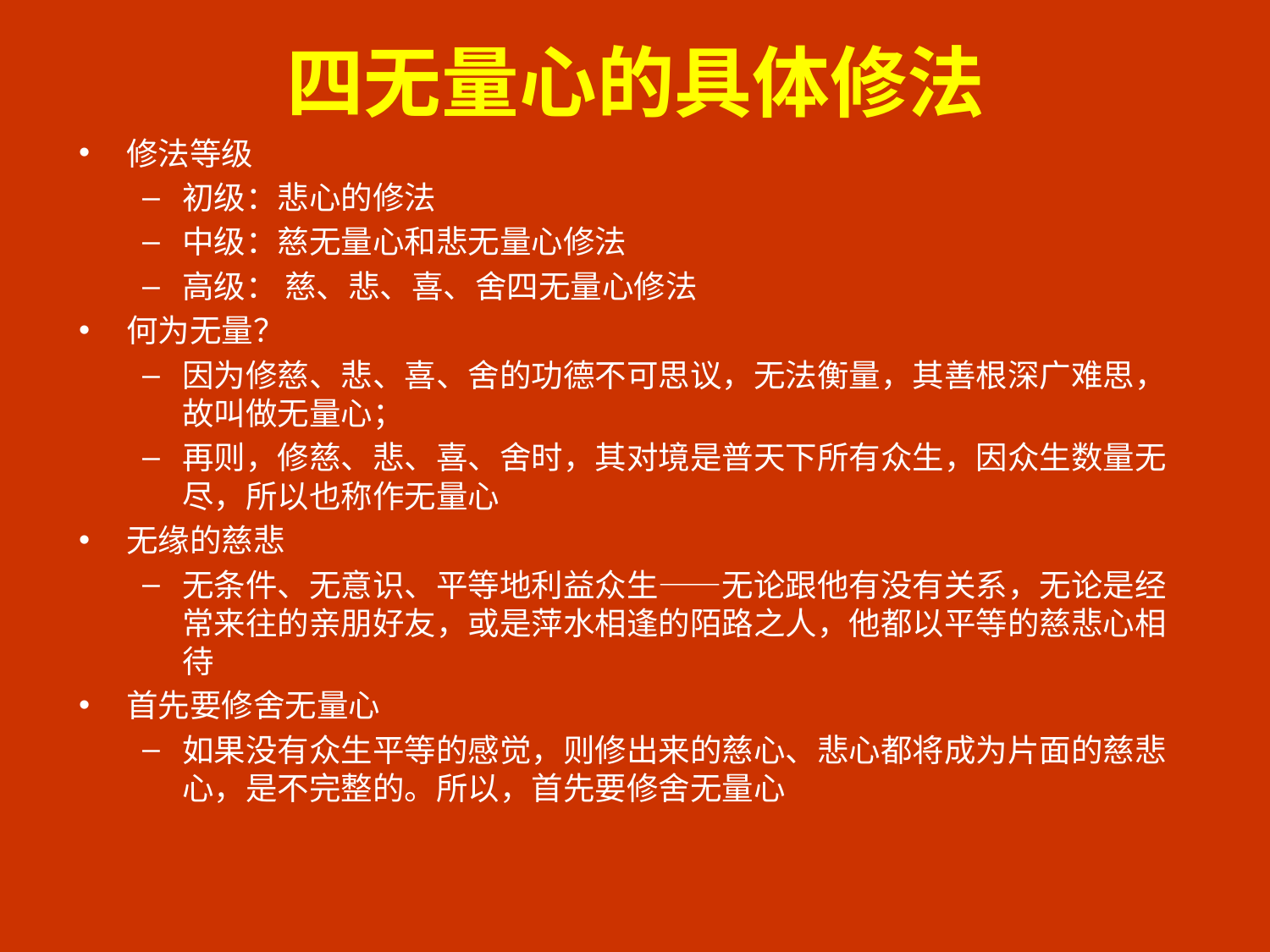

# 四无量心的具体修法
修法等级
初级：悲心的修法
中级：慈无量心和悲无量心修法
高级： 慈、悲、喜、舍四无量心修法
何为无量？
因为修慈、悲、喜、舍的功德不可思议，无法衡量，其善根深广难思，故叫做无量心；
再则，修慈、悲、喜、舍时，其对境是普天下所有众生，因众生数量无尽，所以也称作无量心
无缘的慈悲
无条件、无意识、平等地利益众生——无论跟他有没有关系，无论是经常来往的亲朋好友，或是萍水相逢的陌路之人，他都以平等的慈悲心相待
首先要修舍无量心
如果没有众生平等的感觉，则修出来的慈心、悲心都将成为片面的慈悲心，是不完整的。所以，首先要修舍无量心